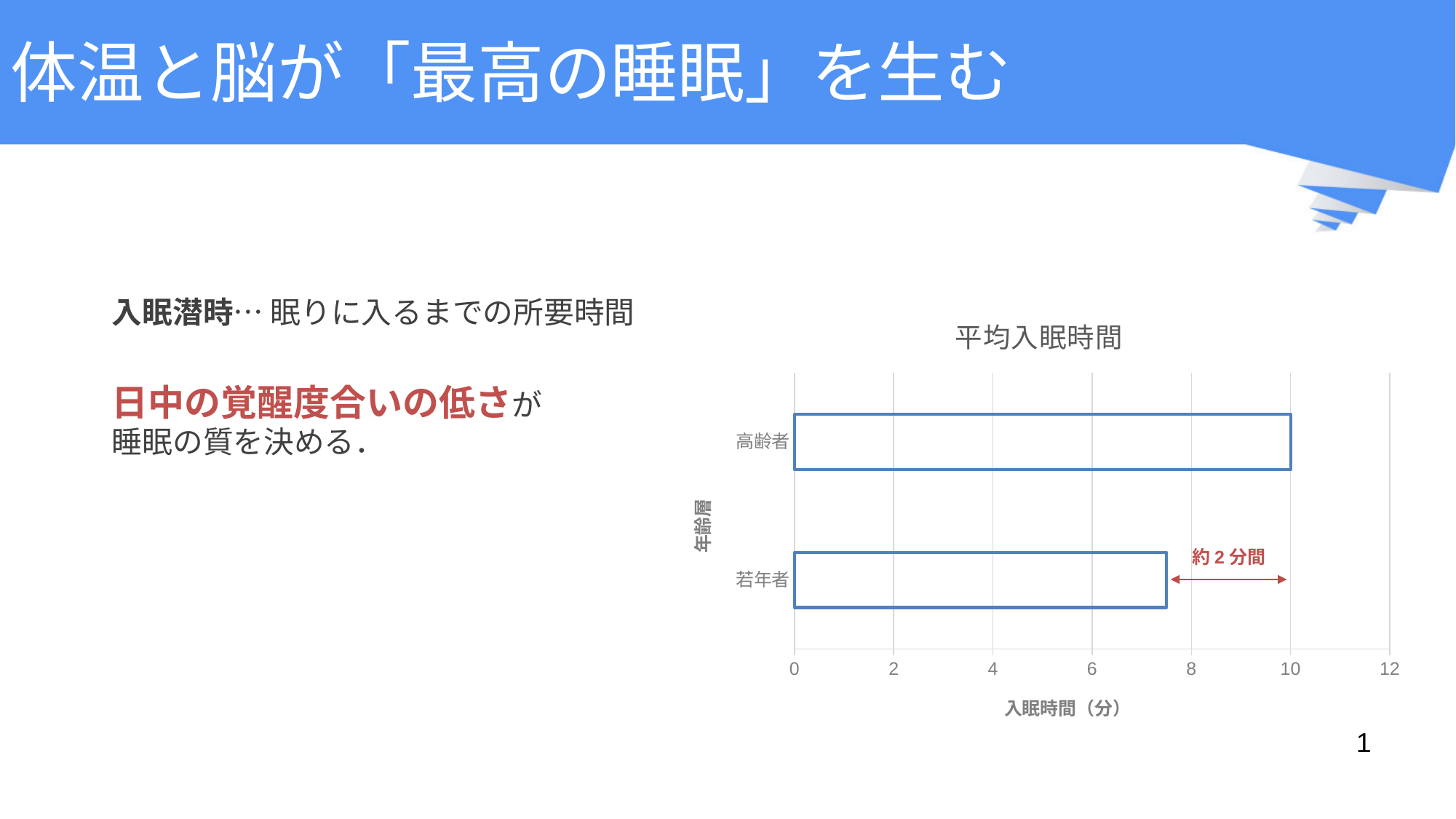

# 体温と脳が「最高の睡眠」を生む

入眠潜時… 眠りに入るまでの所要時間

日中の覚醒度合いの低さが
睡眠の質を決める．

### Chart: 平均入眠時間

| Category |  |
|---|---|
| 若年者 | 7.5 |
| 高齢者 | 10.0 |
約2分間
1